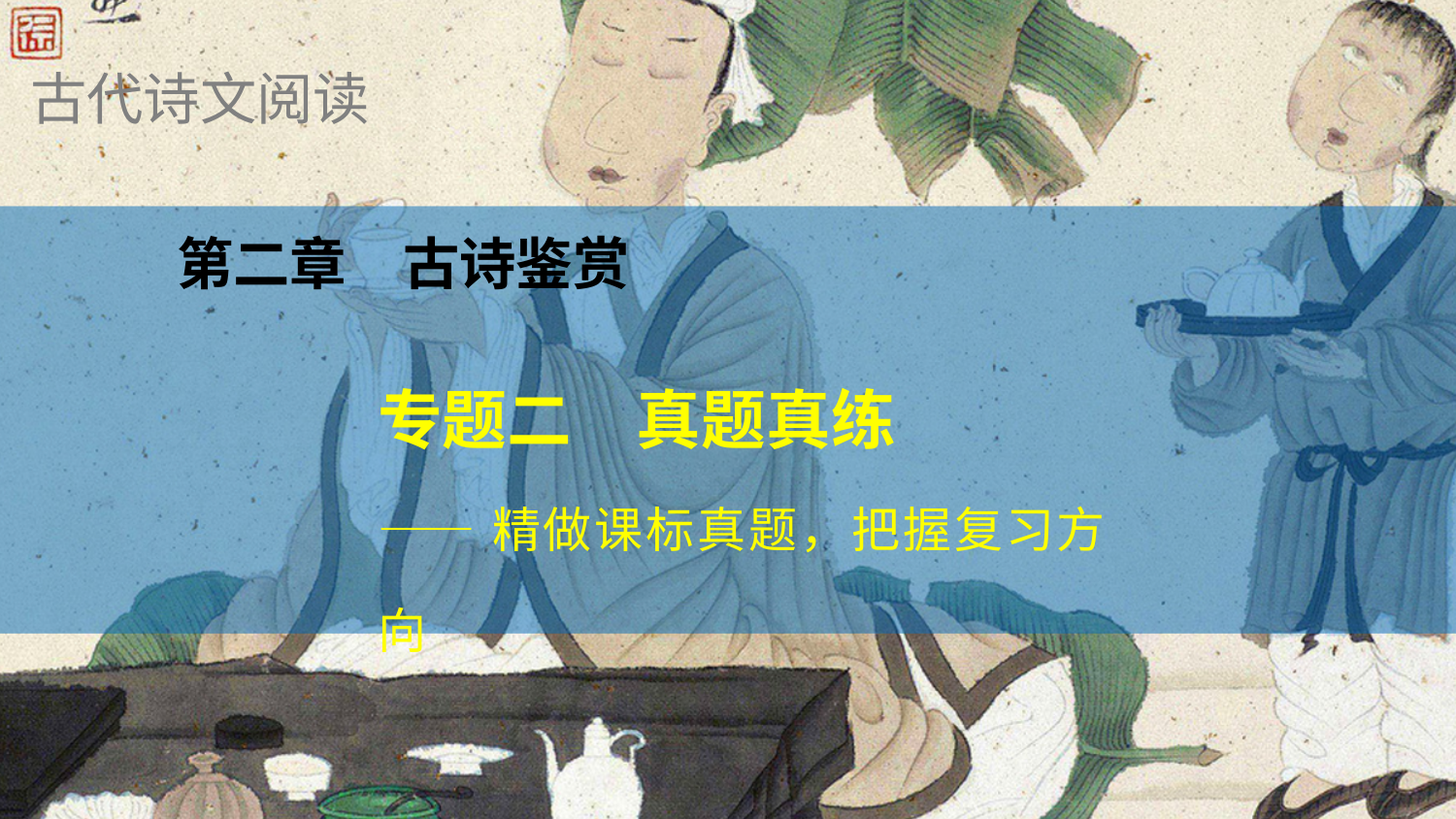

古代诗文阅读
第二章　古诗鉴赏
专题二　真题真练
——精做课标真题，把握复习方向